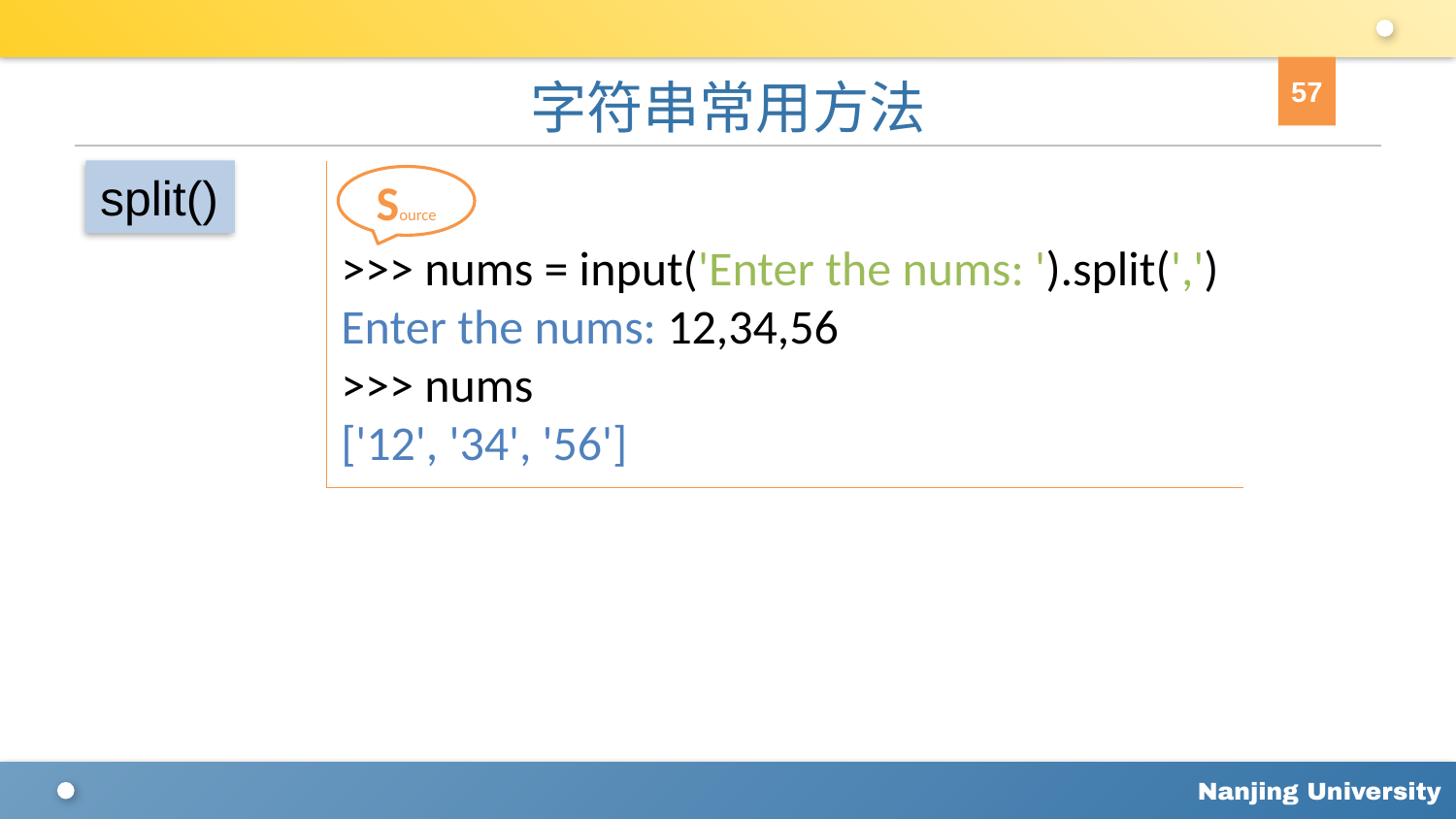

57
# 字符串常用方法
split()

>>> nums = input('Enter the nums: ').split(',')
Enter the nums: 12,34,56
>>> nums
['12', '34', '56']
Source